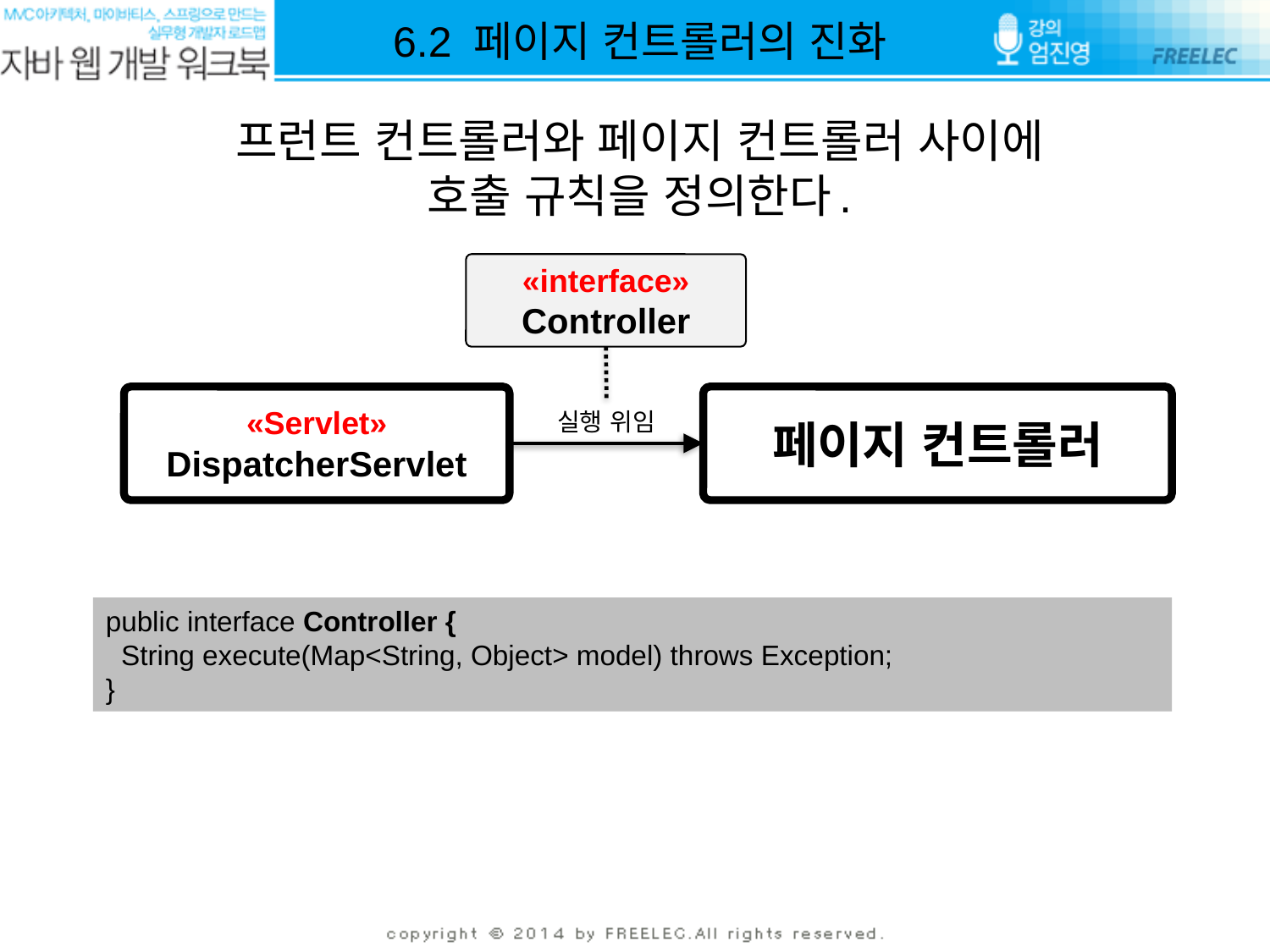

6.2 페이지 컨트롤러의 진화
프런트 컨트롤러와 페이지 컨트롤러 사이에
호출 규칙을 정의한다.
«interface»
Controller

«Servlet»
DispatcherServlet

페이지 컨트롤러

실행 위임
public interface Controller {
  String execute(Map<String, Object> model) throws Exception;
}